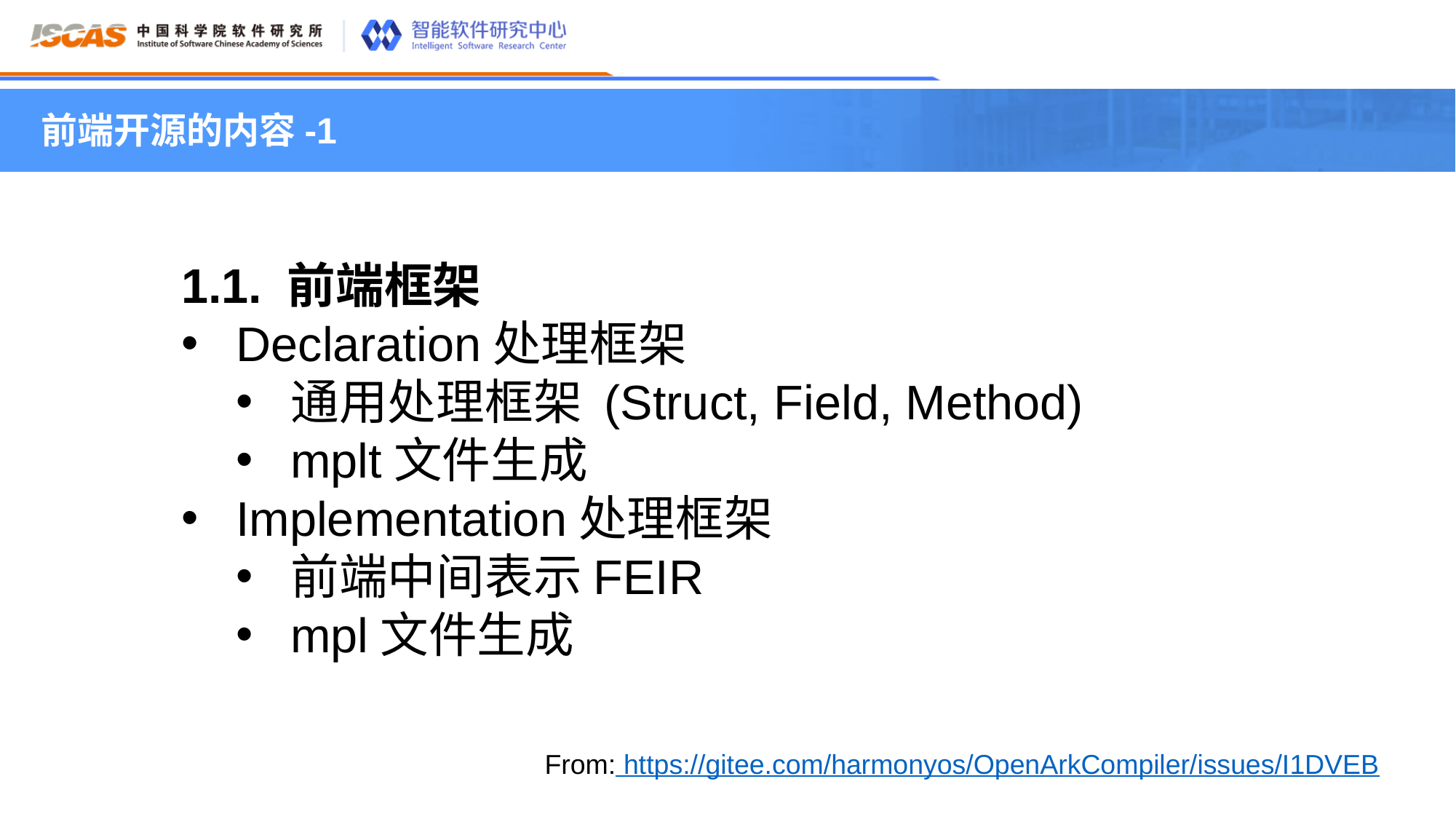

前端开源的内容-1
1.1. 前端框架
Declaration处理框架
通用处理框架 (Struct, Field, Method)
mplt文件生成
Implementation处理框架
前端中间表示FEIR
mpl文件生成
From: https://gitee.com/harmonyos/OpenArkCompiler/issues/I1DVEB